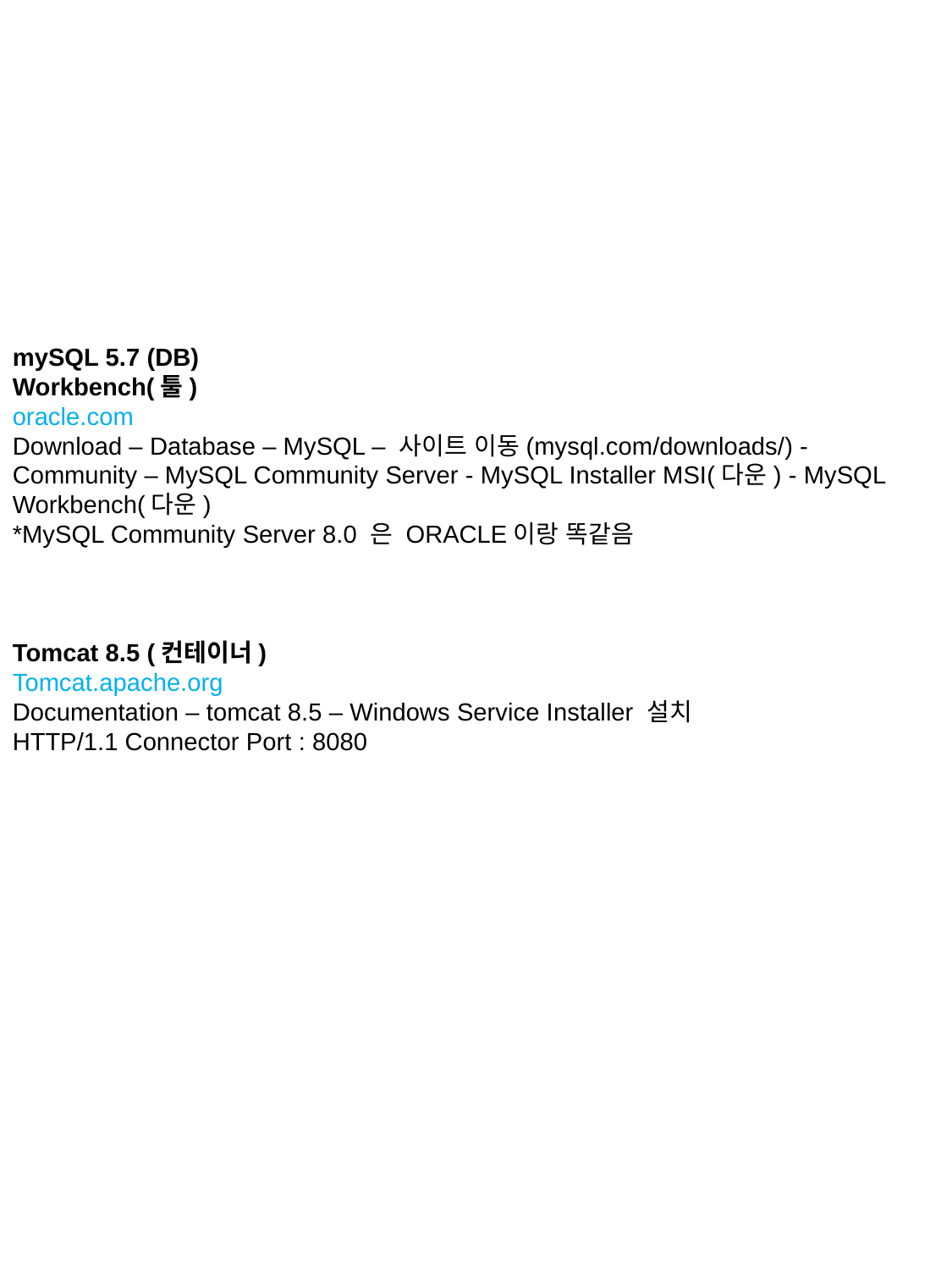

mySQL 5.7 (DB)
Workbench(툴)
oracle.com
Download – Database – MySQL – 사이트 이동(mysql.com/downloads/) - Community – MySQL Community Server - MySQL Installer MSI(다운) - MySQL Workbench(다운)
*MySQL Community Server 8.0 은 ORACLE이랑 똑같음

Tomcat 8.5 (컨테이너)
Tomcat.apache.org
Documentation – tomcat 8.5 – Windows Service Installer 설치
HTTP/1.1 Connector Port : 8080